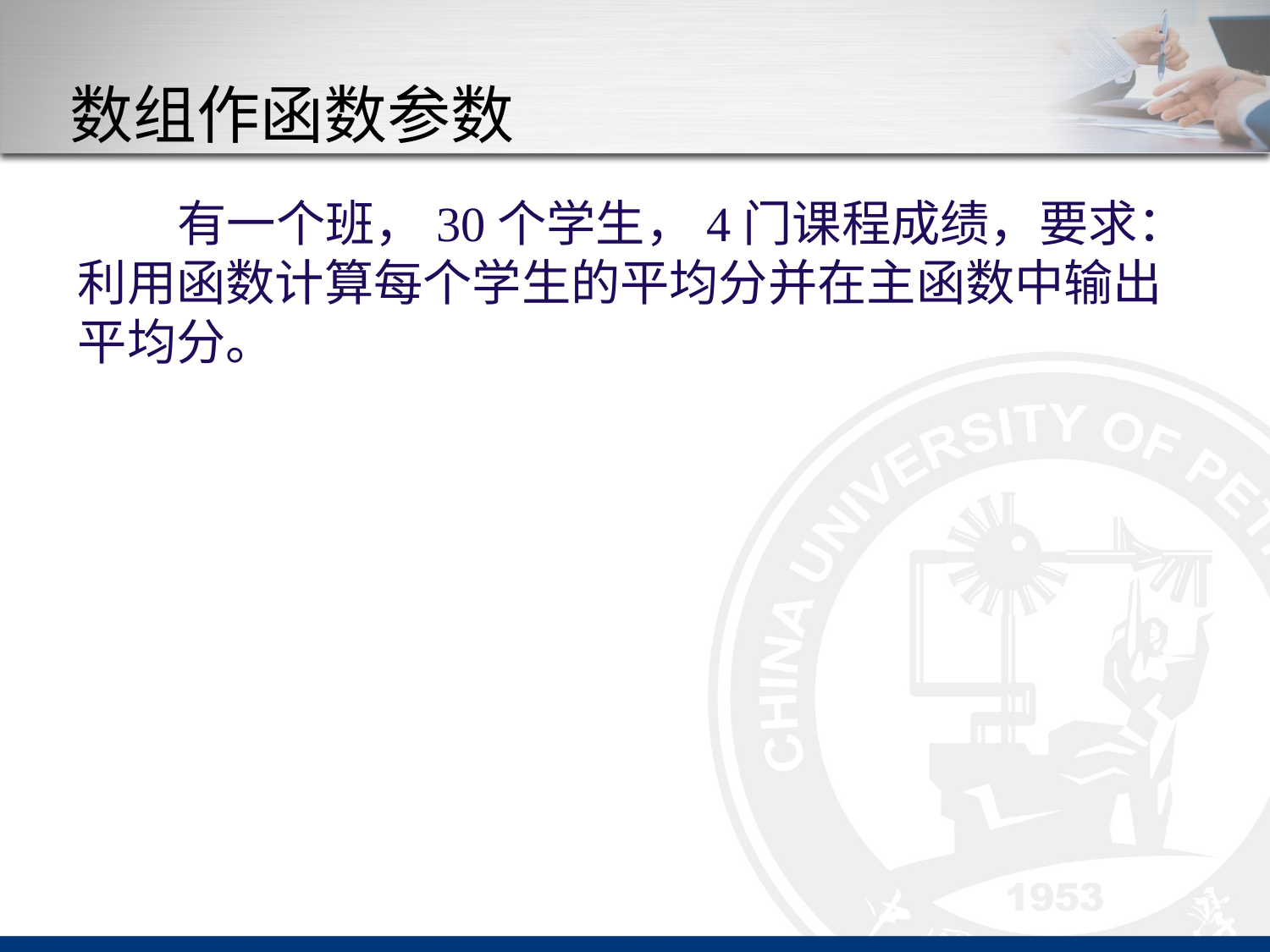

# 数组作函数参数
有一个班，30个学生，4门课程成绩，要求：利用函数计算每个学生的平均分并在主函数中输出平均分。